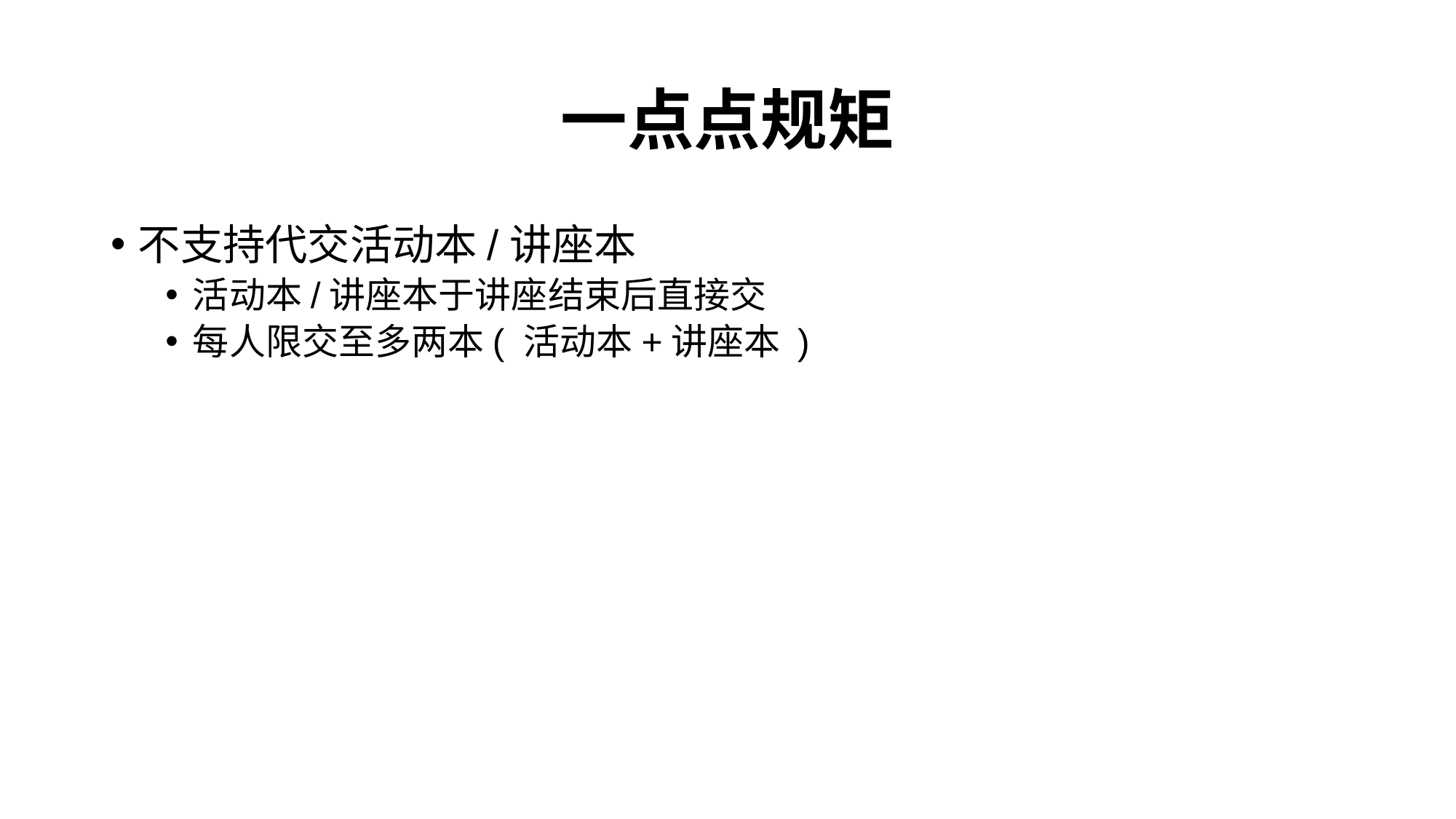

# 一点点规矩
不支持代交活动本/讲座本
活动本/讲座本于讲座结束后直接交
每人限交至多两本( 活动本+讲座本 )